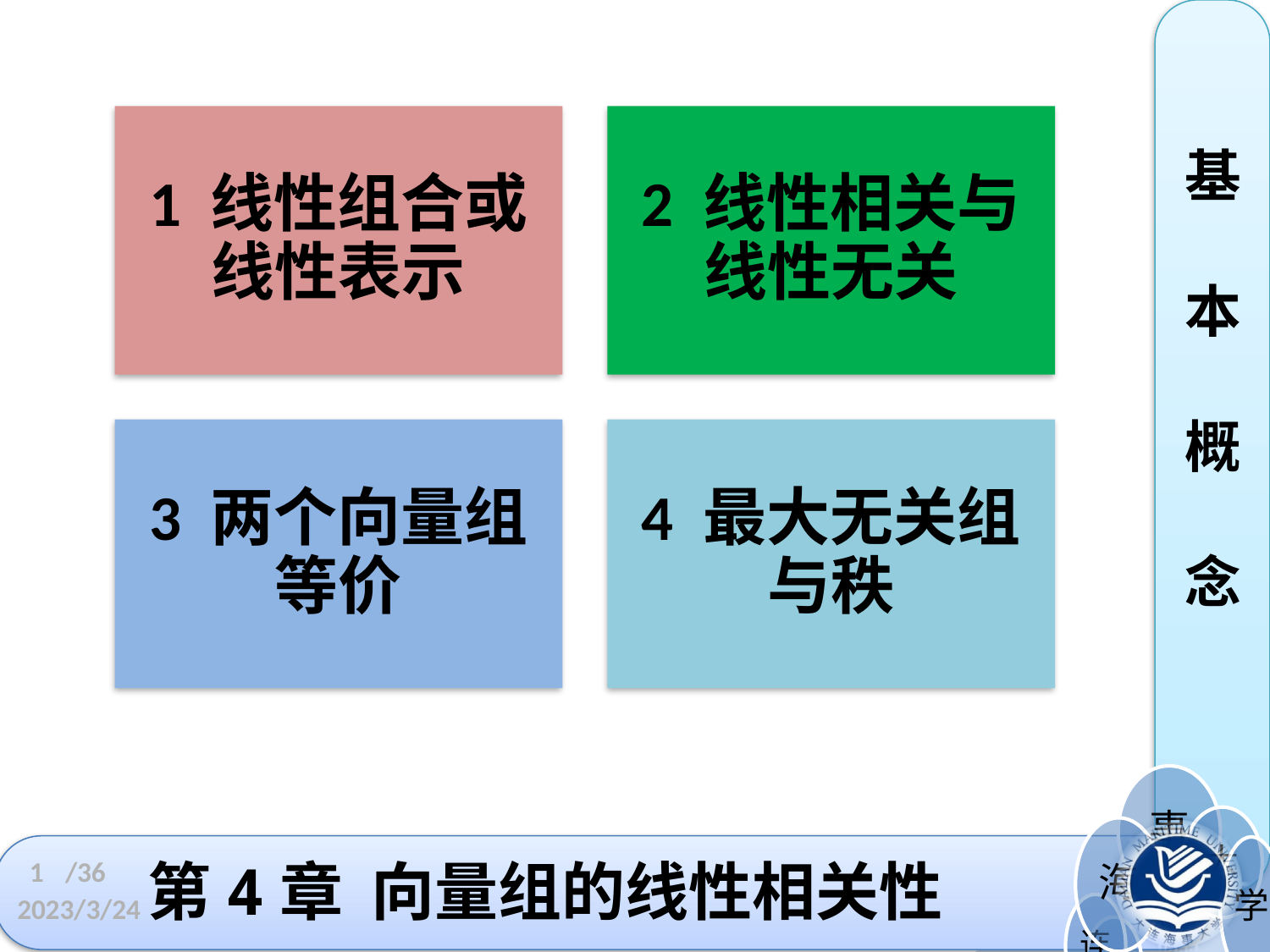

1 线性组合或线性表示
2 线性相关与线性无关
3 两个向量组等价
4 最大无关组与秩
基

本

概

念
1
/36
第4章  向量组的线性相关性
2023/3/24